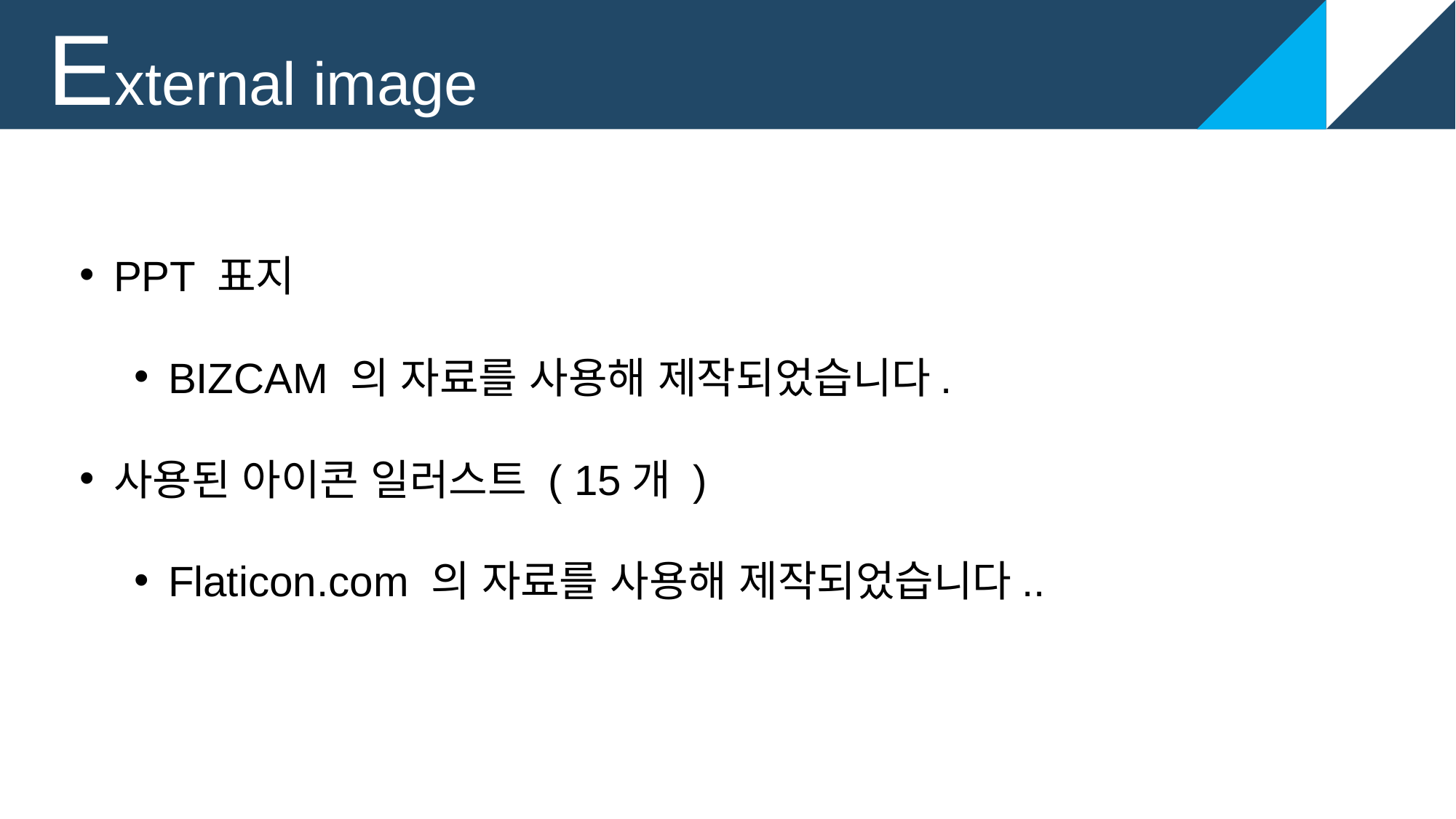

External image

PPT 표지
BIZCAM 의 자료를 사용해 제작되었습니다.
사용된 아이콘 일러스트 ( 15개 )
Flaticon.com 의 자료를 사용해 제작되었습니다..